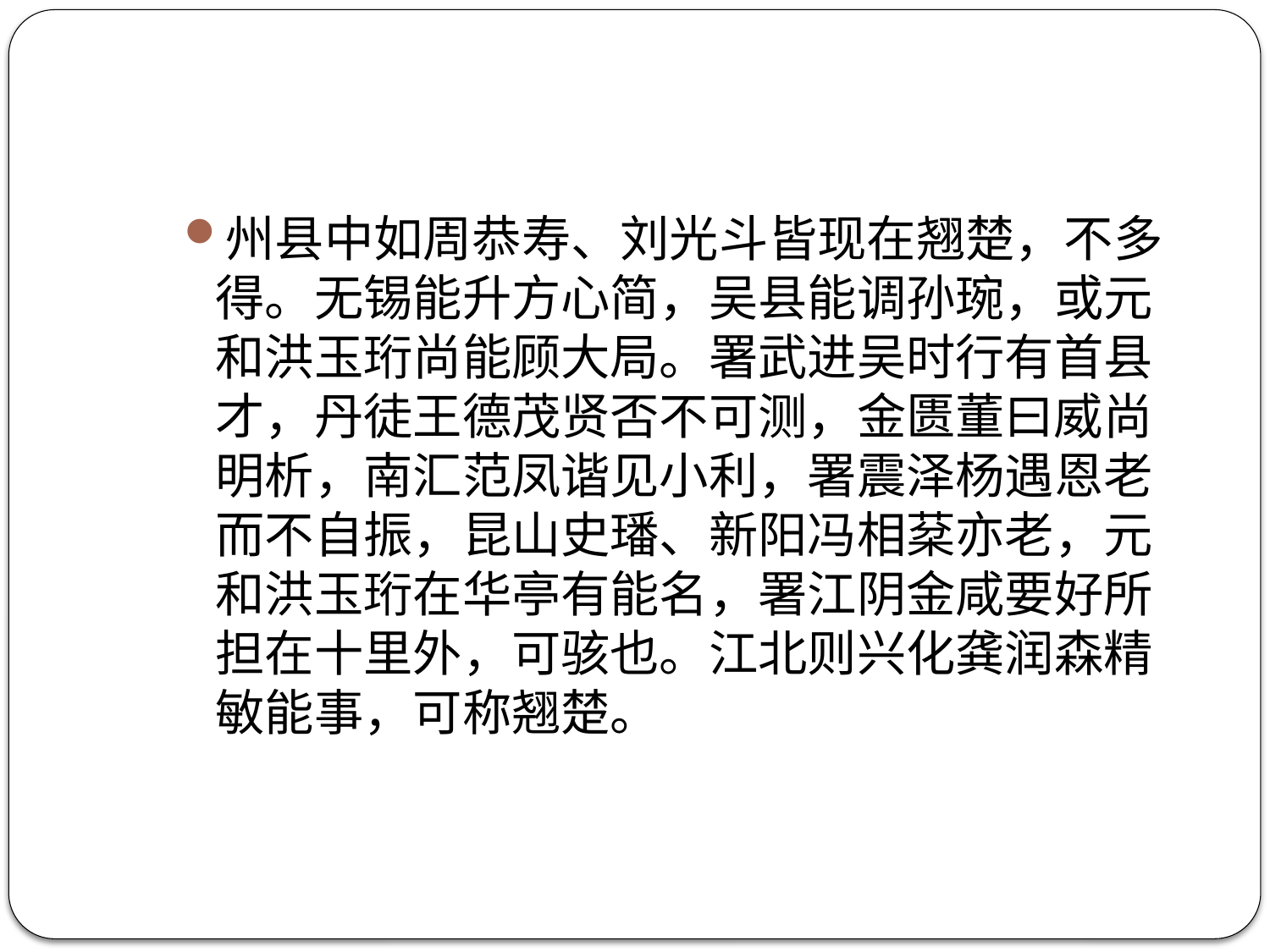

#
州县中如周恭寿、刘光斗皆现在翘楚，不多得。无锡能升方心简，吴县能调孙琬，或元和洪玉珩尚能顾大局。署武进吴时行有首县才，丹徒王德茂贤否不可测，金匮董曰威尚明析，南汇范凤谐见小利，署震泽杨遇恩老而不自振，昆山史璠、新阳冯相棻亦老，元和洪玉珩在华亭有能名，署江阴金咸要好所担在十里外，可骇也。江北则兴化龚润森精敏能事，可称翘楚。